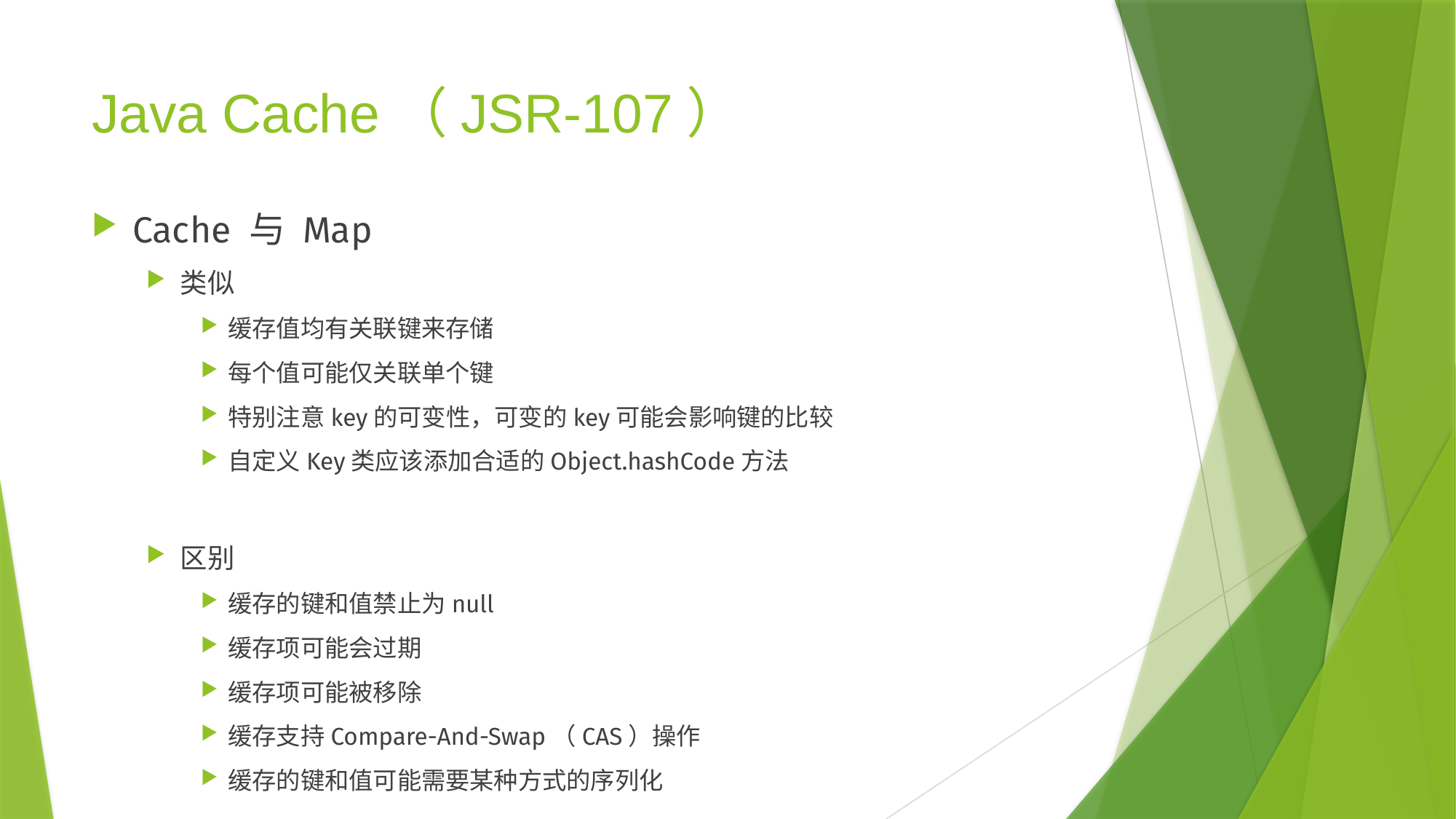

# Java Cache（JSR-107）
Cache 与 Map
类似
缓存值均有关联键来存储
每个值可能仅关联单个键
特别注意key的可变性，可变的key可能会影响键的比较
自定义Key类应该添加合适的Object.hashCode方法

区别
缓存的键和值禁止为null
缓存项可能会过期
缓存项可能被移除
缓存支持Compare-And-Swap（CAS）操作
缓存的键和值可能需要某种方式的序列化